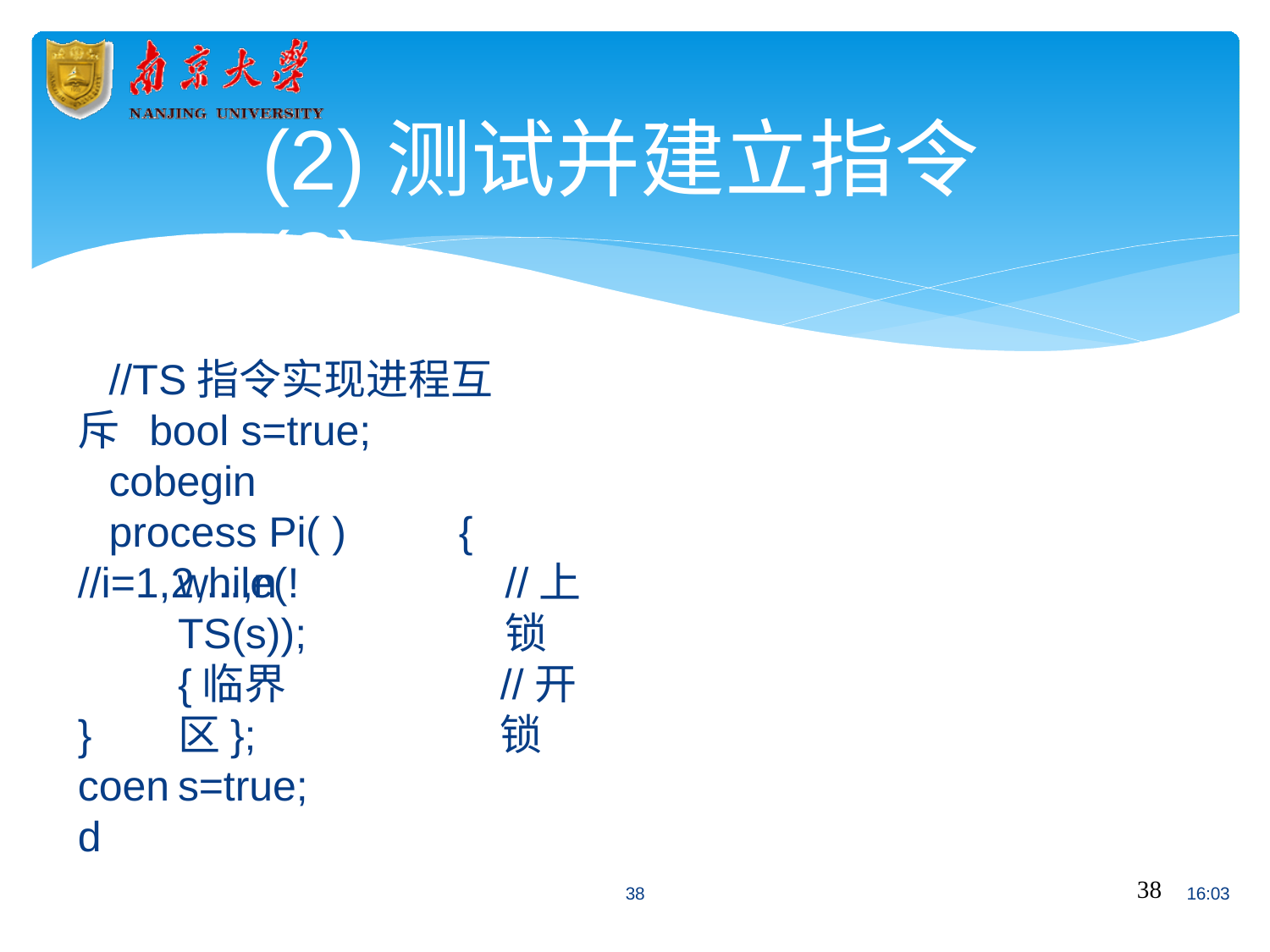

# (2)测试并建立指令(2)

//TS指令实现进程互斥  bool s=true;
cobegin
process Pi( )	{ //i=1,2,...,n
while(!TS(s));
{临界区};  s=true;
//上锁
//开锁
}
coend
38
38
16:03